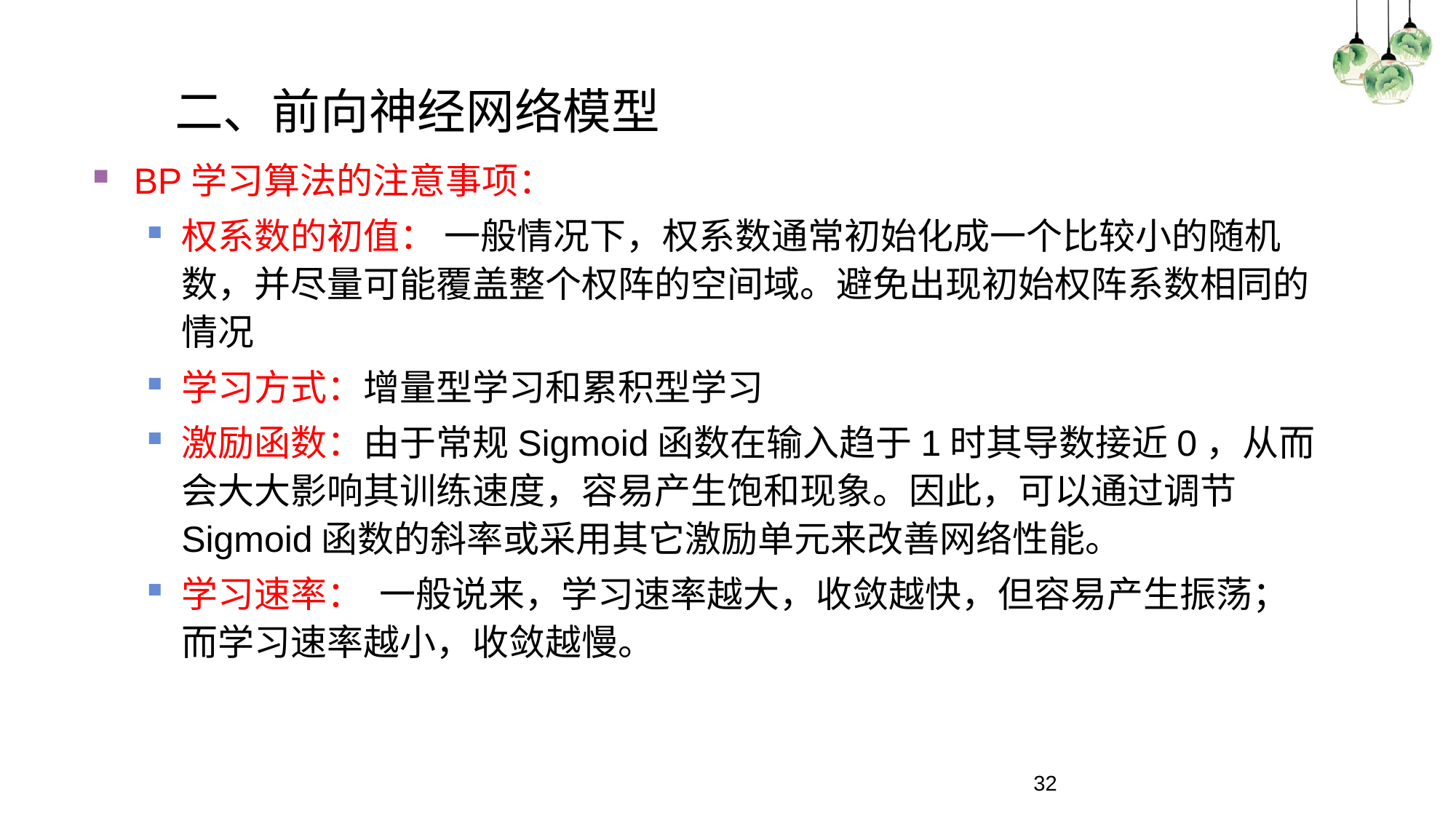

二、前向神经网络模型
BP学习算法的注意事项：
权系数的初值： 一般情况下，权系数通常初始化成一个比较小的随机数，并尽量可能覆盖整个权阵的空间域。避免出现初始权阵系数相同的情况
学习方式：增量型学习和累积型学习
激励函数：由于常规Sigmoid函数在输入趋于1时其导数接近0，从而会大大影响其训练速度，容易产生饱和现象。因此，可以通过调节Sigmoid函数的斜率或采用其它激励单元来改善网络性能。
学习速率：  一般说来，学习速率越大，收敛越快，但容易产生振荡；而学习速率越小，收敛越慢。

32